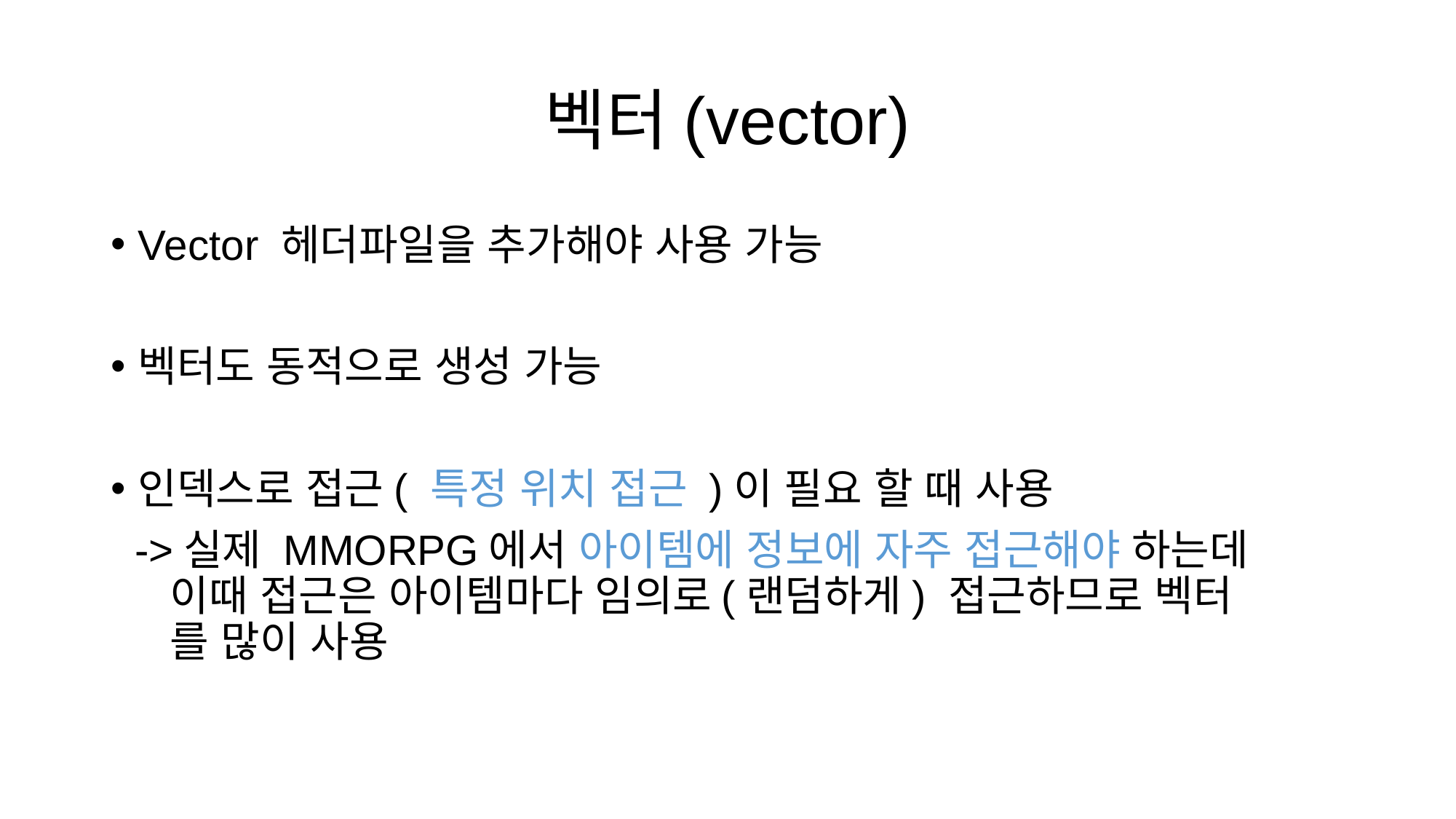

# 벡터(vector)
Vector 헤더파일을 추가해야 사용 가능

벡터도 동적으로 생성 가능

인덱스로 접근( 특정 위치 접근 )이 필요 할 때 사용
  ->실제 MMORPG에서 아이템에 정보에 자주 접근해야 하는데
     이때 접근은 아이템마다 임의로(랜덤하게) 접근하므로 벡터
     를 많이 사용